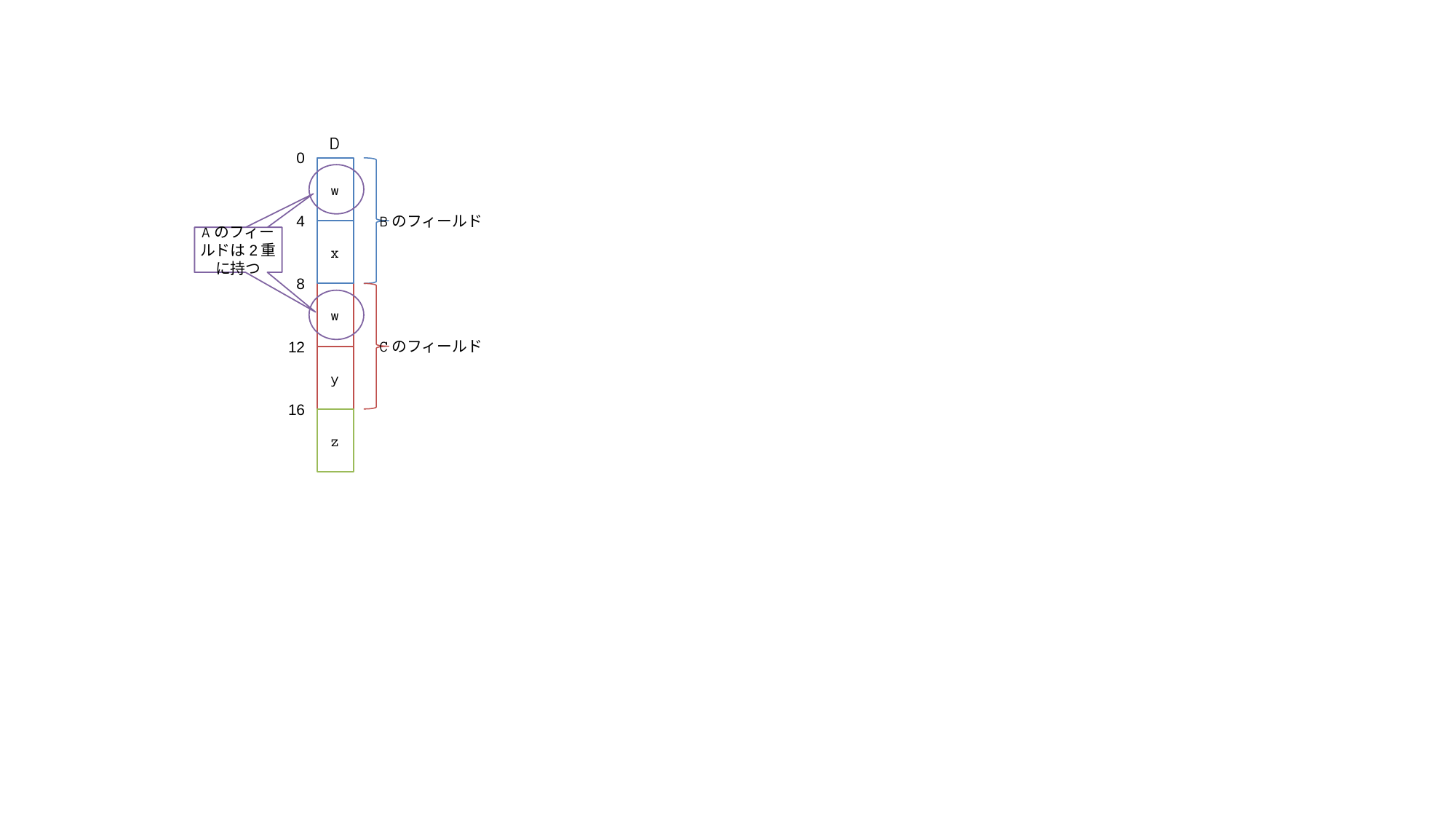

D
0

w

4
Bのフィールド
x
Aのフィールドは2重に持つ
Aのフィールドは2重に持つ
8
w

Cのフィールド
12
y
16
z